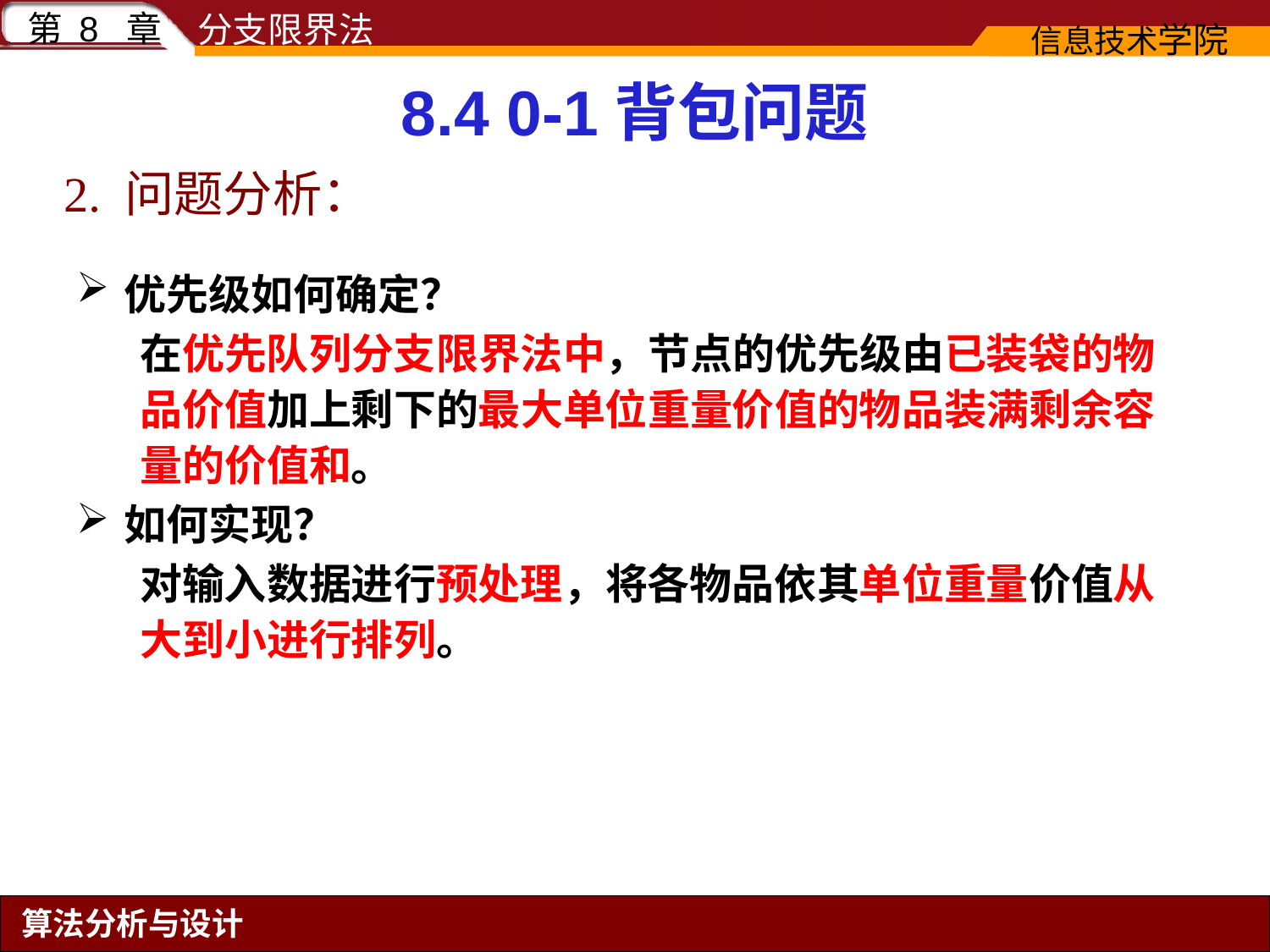

# 8.4 0-1背包问题
2. 问题分析：
优先级如何确定？
在优先队列分支限界法中，节点的优先级由已装袋的物品价值加上剩下的最大单位重量价值的物品装满剩余容量的价值和。
如何实现？
对输入数据进行预处理，将各物品依其单位重量价值从大到小进行排列。